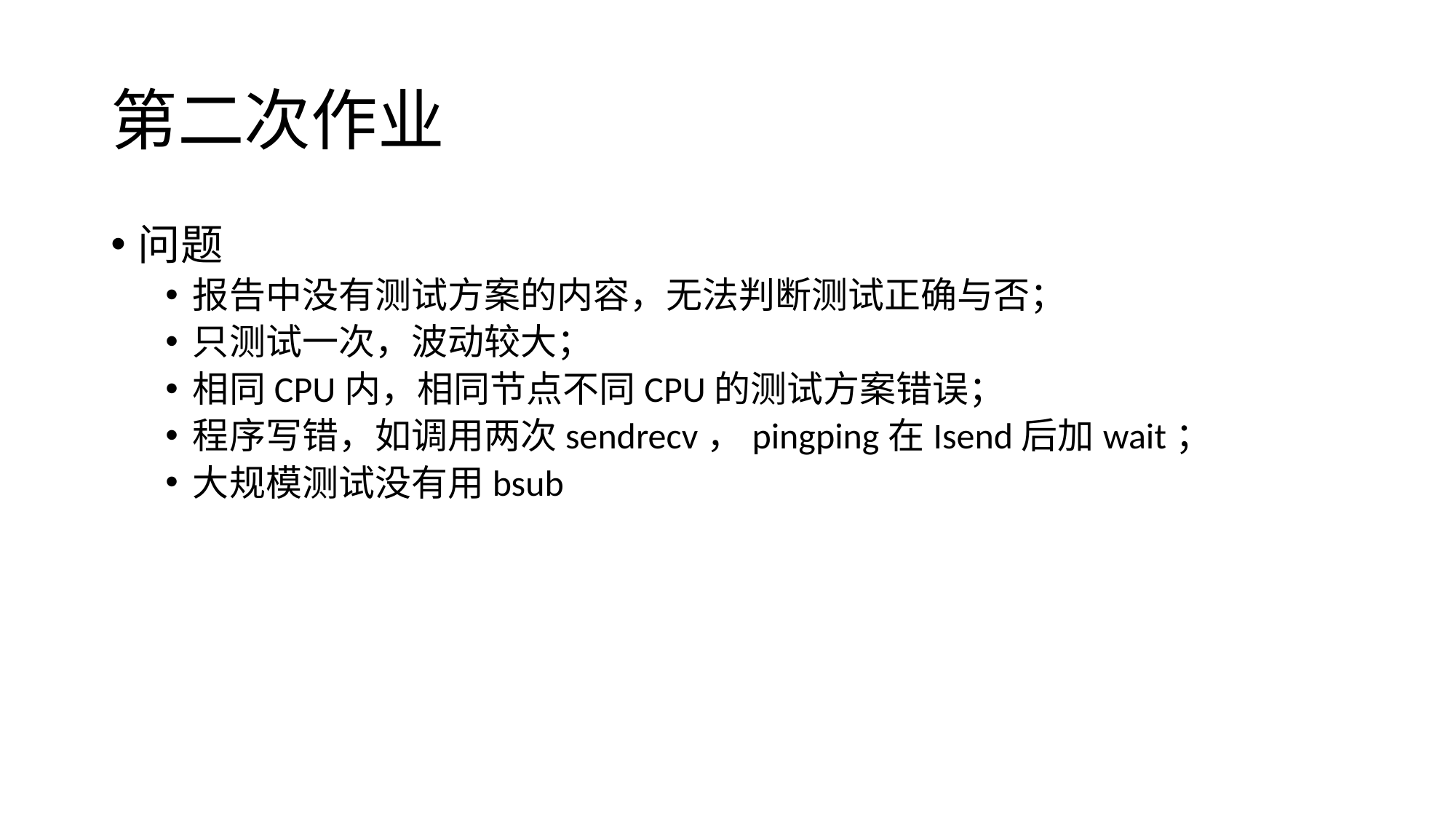

# 第二次作业
问题
报告中没有测试方案的内容，无法判断测试正确与否；
只测试一次，波动较大；
相同CPU内，相同节点不同CPU的测试方案错误；
程序写错，如调用两次sendrecv，pingping在Isend后加wait；
大规模测试没有用bsub